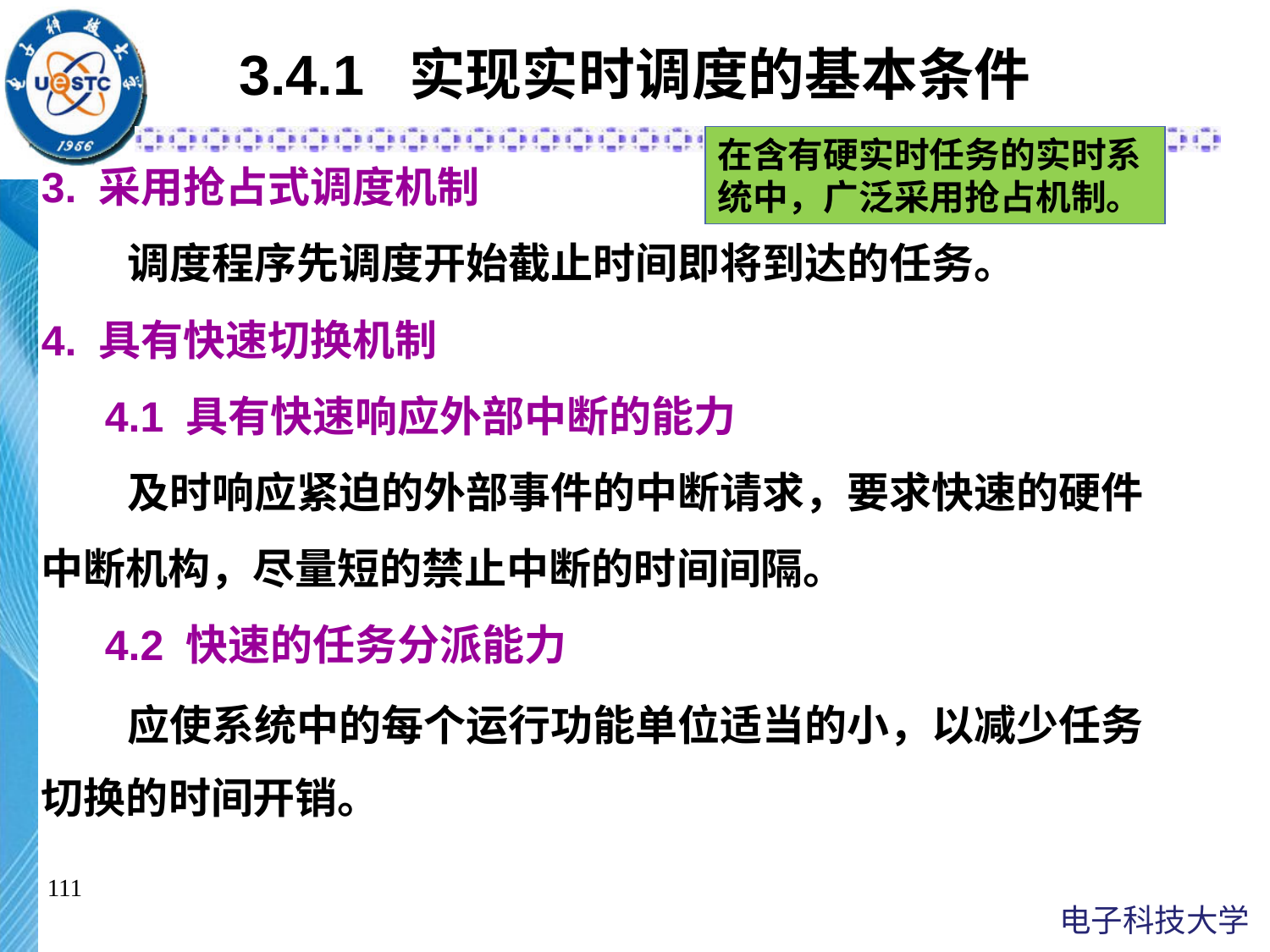

# 3.4.1  实现实时调度的基本条件
在含有硬实时任务的实时系统中，广泛采用抢占机制。
3. 采用抢占式调度机制
        调度程序先调度开始截止时间即将到达的任务。
4. 具有快速切换机制
4.1 具有快速响应外部中断的能力
        及时响应紧迫的外部事件的中断请求，要求快速的硬件
中断机构，尽量短的禁止中断的时间间隔。
4.2 快速的任务分派能力
        应使系统中的每个运行功能单位适当的小，以减少任务
切换的时间开销。
111